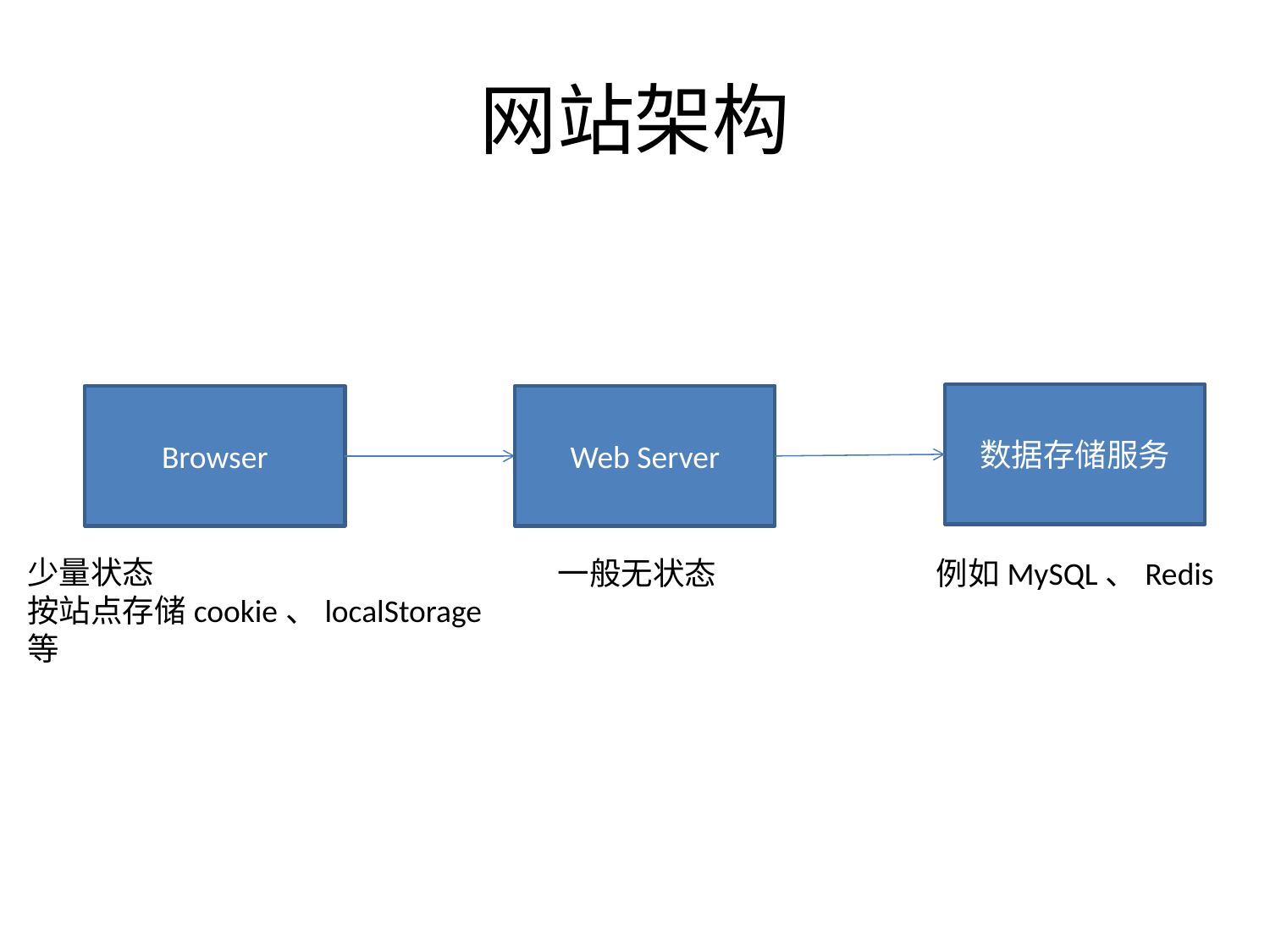

# 网站架构
数据存储服务
Browser
Web Server
少量状态
按站点存储cookie、localStorage等
一般无状态
例如MySQL、Redis